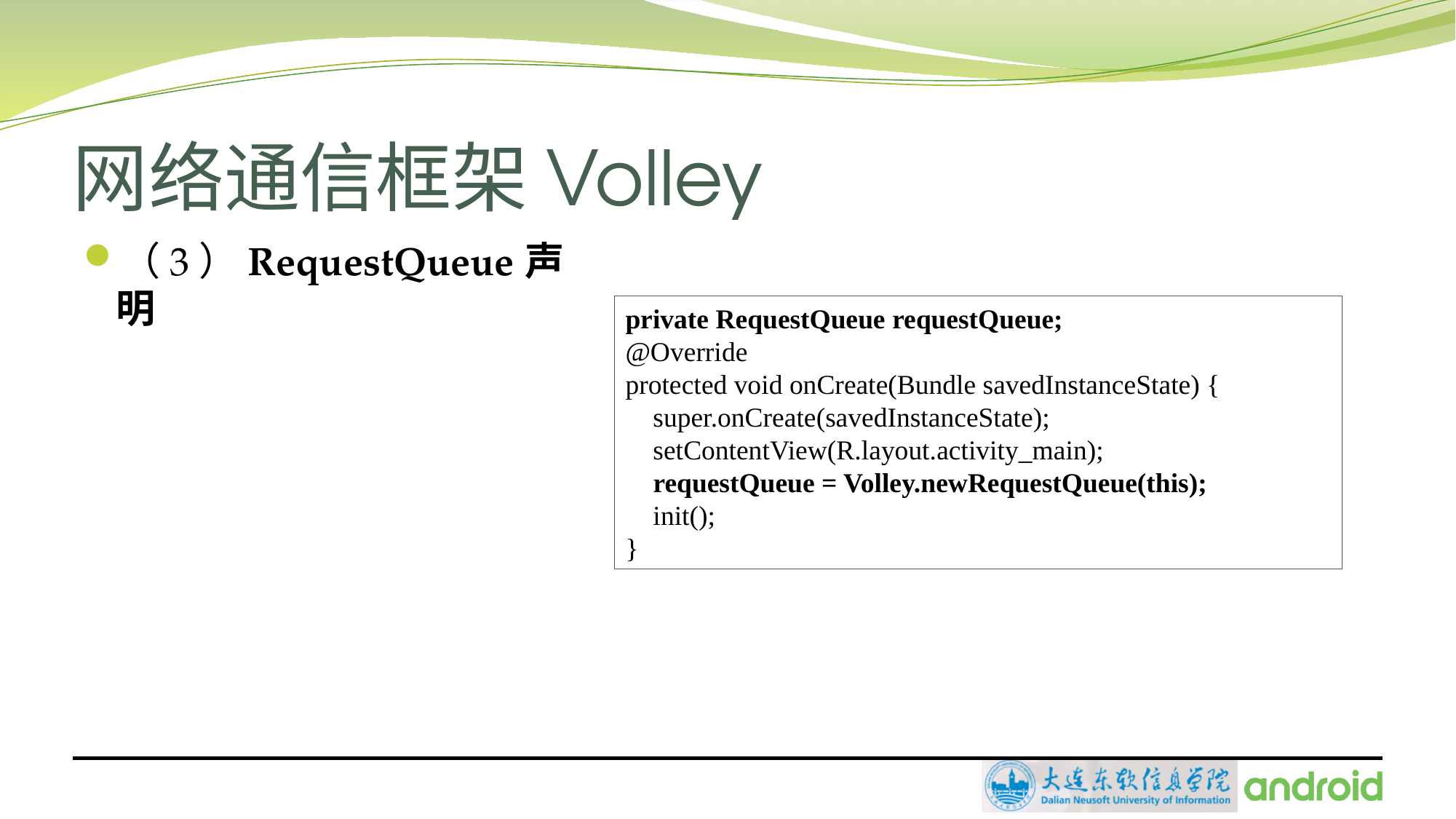

# 网络通信框架Volley
（3）RequestQueue声明
private RequestQueue requestQueue;
@Override
protected void onCreate(Bundle savedInstanceState) {
    super.onCreate(savedInstanceState);
    setContentView(R.layout.activity_main);
    requestQueue = Volley.newRequestQueue(this);
    init();
}